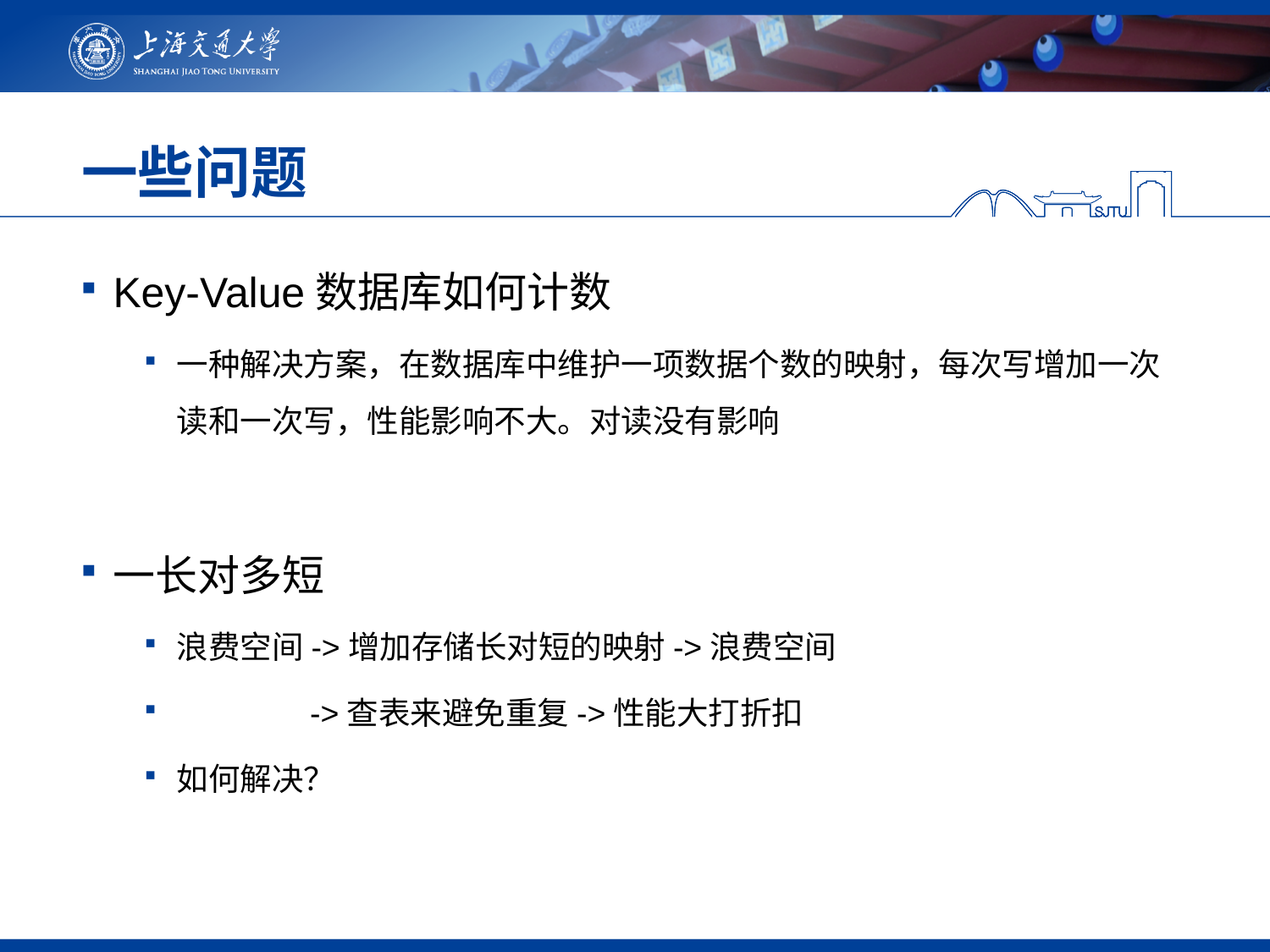

# 一些问题
Key-Value数据库如何计数
一种解决方案，在数据库中维护一项数据个数的映射，每次写增加一次读和一次写，性能影响不大。对读没有影响

一长对多短
浪费空间->增加存储长对短的映射->浪费空间
               ->查表来避免重复->性能大打折扣
如何解决？